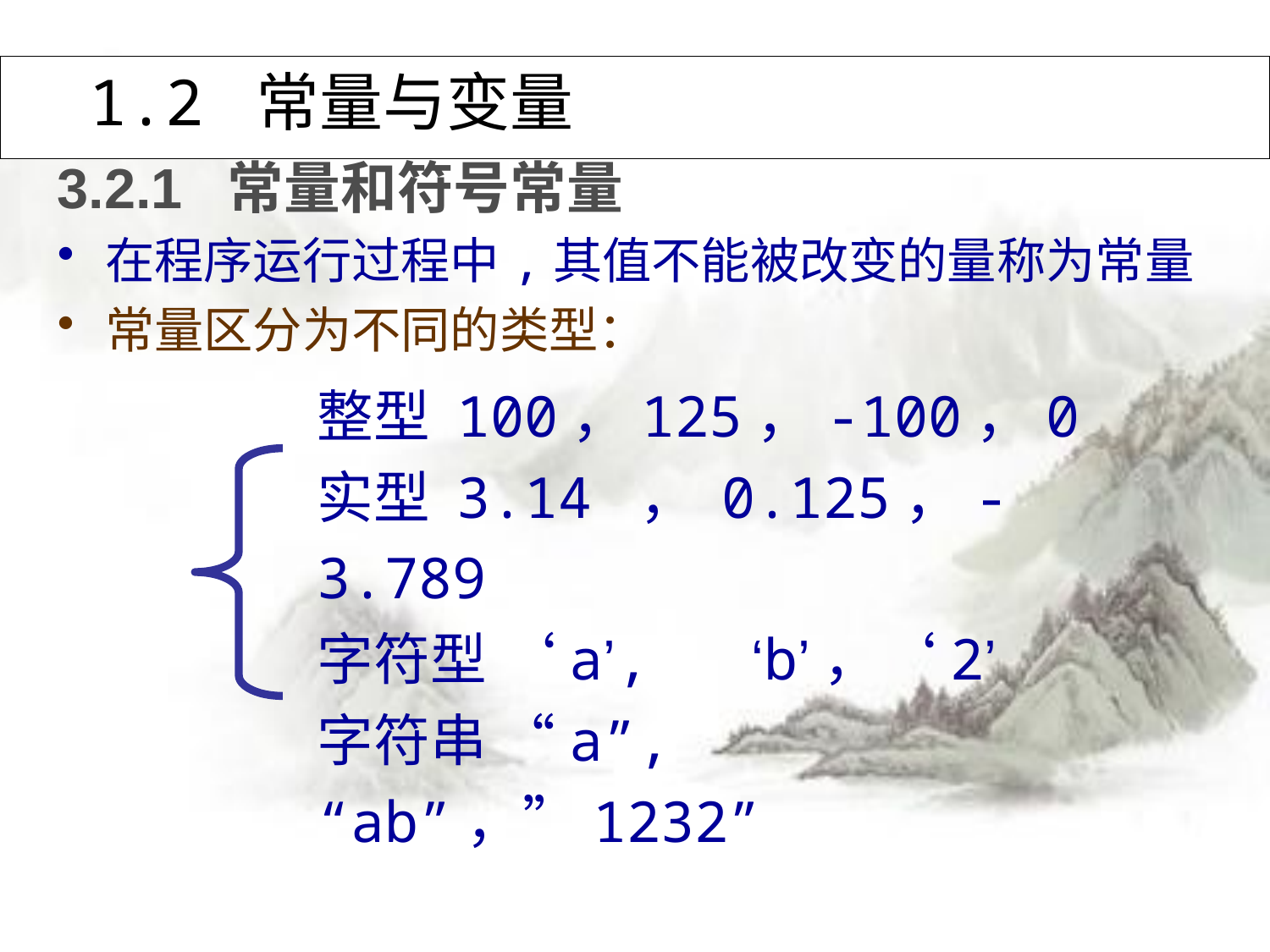

# 1.2 常量与变量
3.2.1  常量和符号常量
在程序运行过程中,其值不能被改变的量称为常量
常量区分为不同的类型：
整型 100，125，-100，0
实型 3.14 ， 0.125，-3.789
字符型 ‘a’,   ‘b’，‘2’
字符串 “a”,   “ab”，”1232”